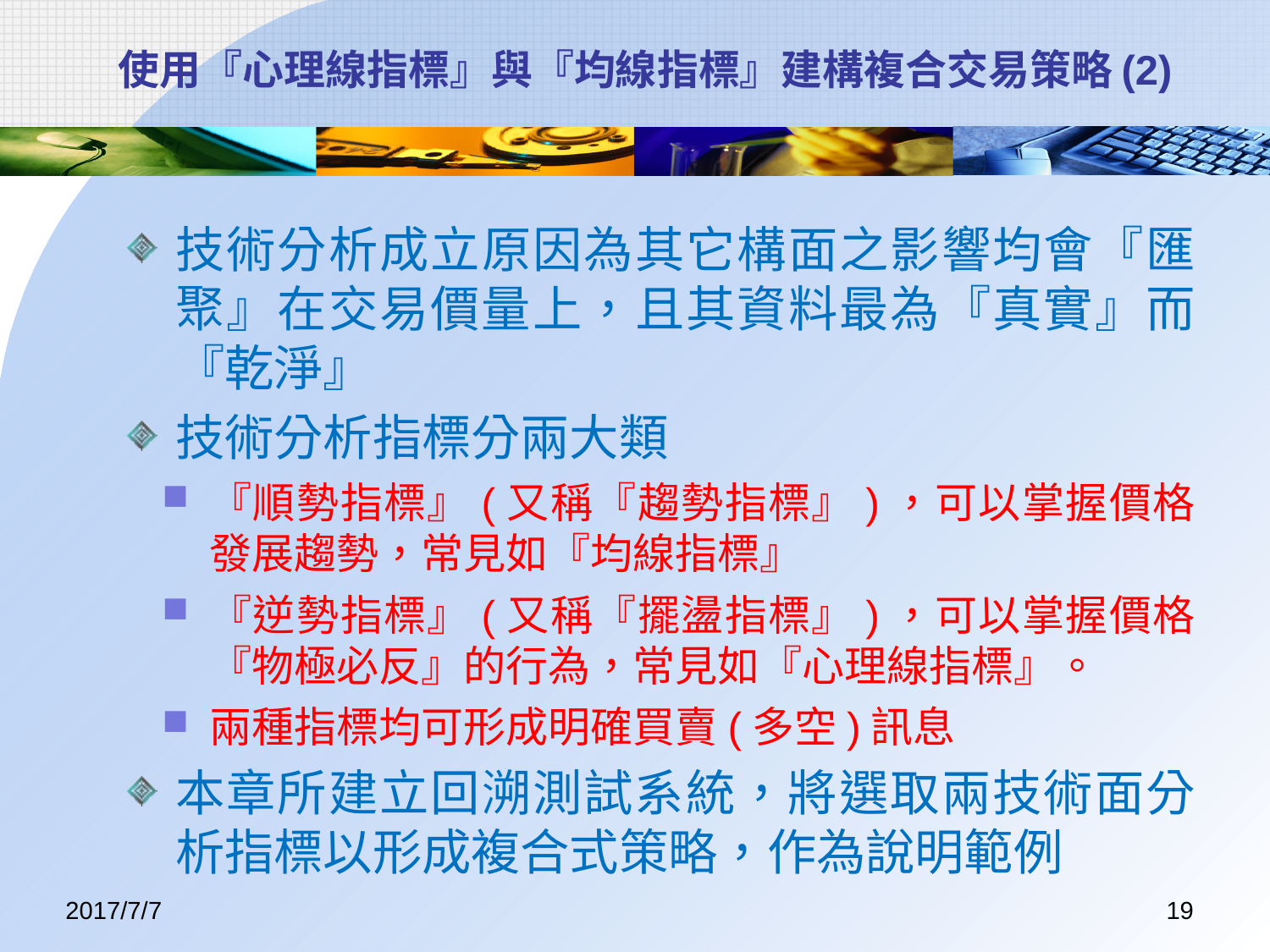

# 使用『心理線指標』與『均線指標』建構複合交易策略(2)
技術分析成立原因為其它構面之影響均會『匯聚』在交易價量上，且其資料最為『真實』而『乾淨』
技術分析指標分兩大類
『順勢指標』(又稱『趨勢指標』)，可以掌握價格發展趨勢，常見如『均線指標』
『逆勢指標』(又稱『擺盪指標』)，可以掌握價格『物極必反』的行為，常見如『心理線指標』。
兩種指標均可形成明確買賣(多空)訊息
本章所建立回溯測試系統，將選取兩技術面分析指標以形成複合式策略，作為說明範例
2017/7/7
19